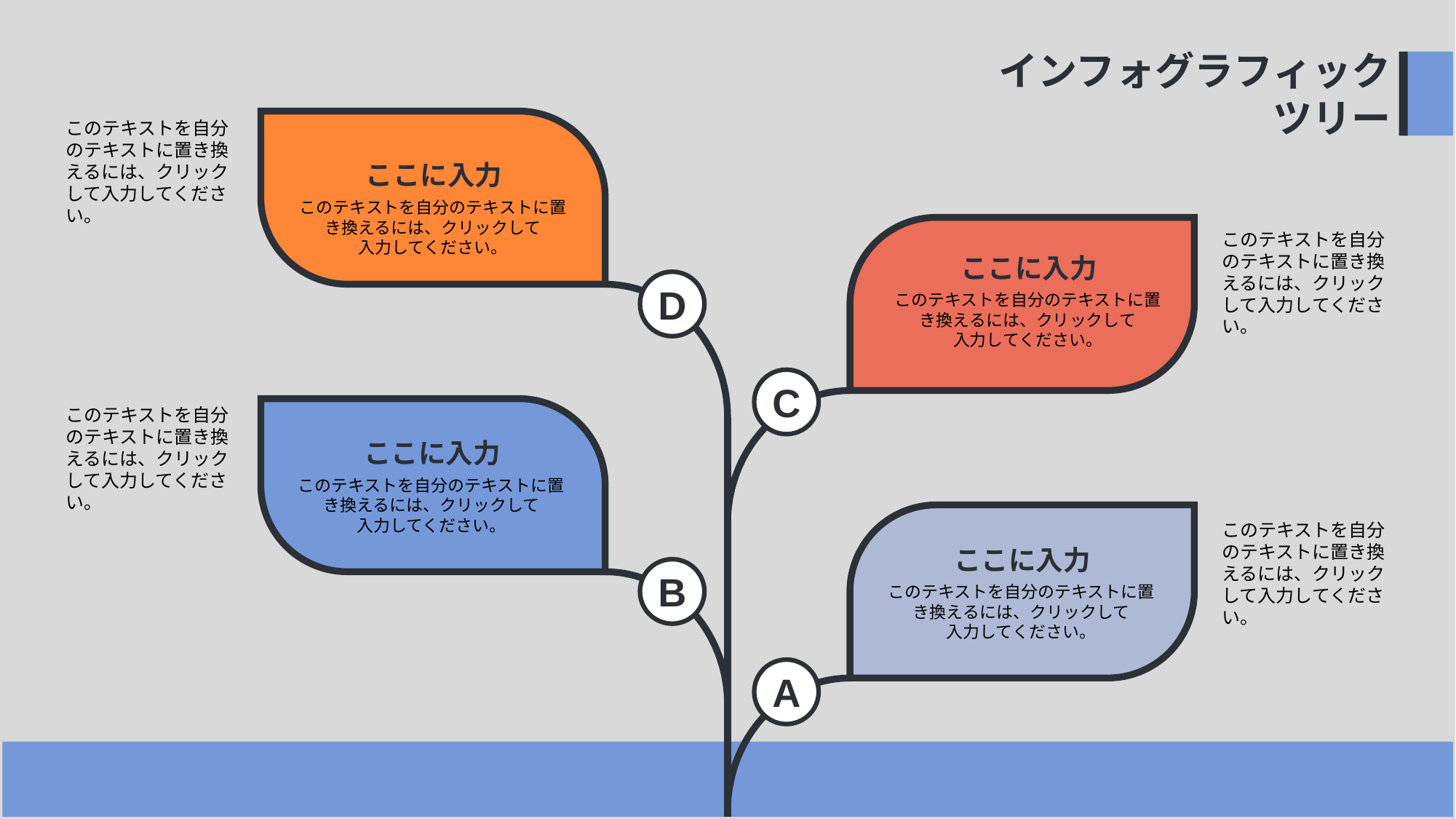

インフォグラフィック
ツリー

このテキストを自分のテキストに置き換えるには、クリックして入力してください。

ここに入力
このテキストを自分のテキストに置き換えるには、クリックして
入力してください。
ここに入力
このテキストを自分のテキストに置き換えるには、クリックして
入力してください。
ここに入力
このテキストを自分のテキストに置き換えるには、クリックして
入力してください。
ここに入力
このテキストを自分のテキストに置き換えるには、クリックして
入力してください。

このテキストを自分のテキストに置き換えるには、クリックして入力してください。

D

C

このテキストを自分のテキストに置き換えるには、クリックして入力してください。

このテキストを自分のテキストに置き換えるには、クリックして入力してください。

B

A